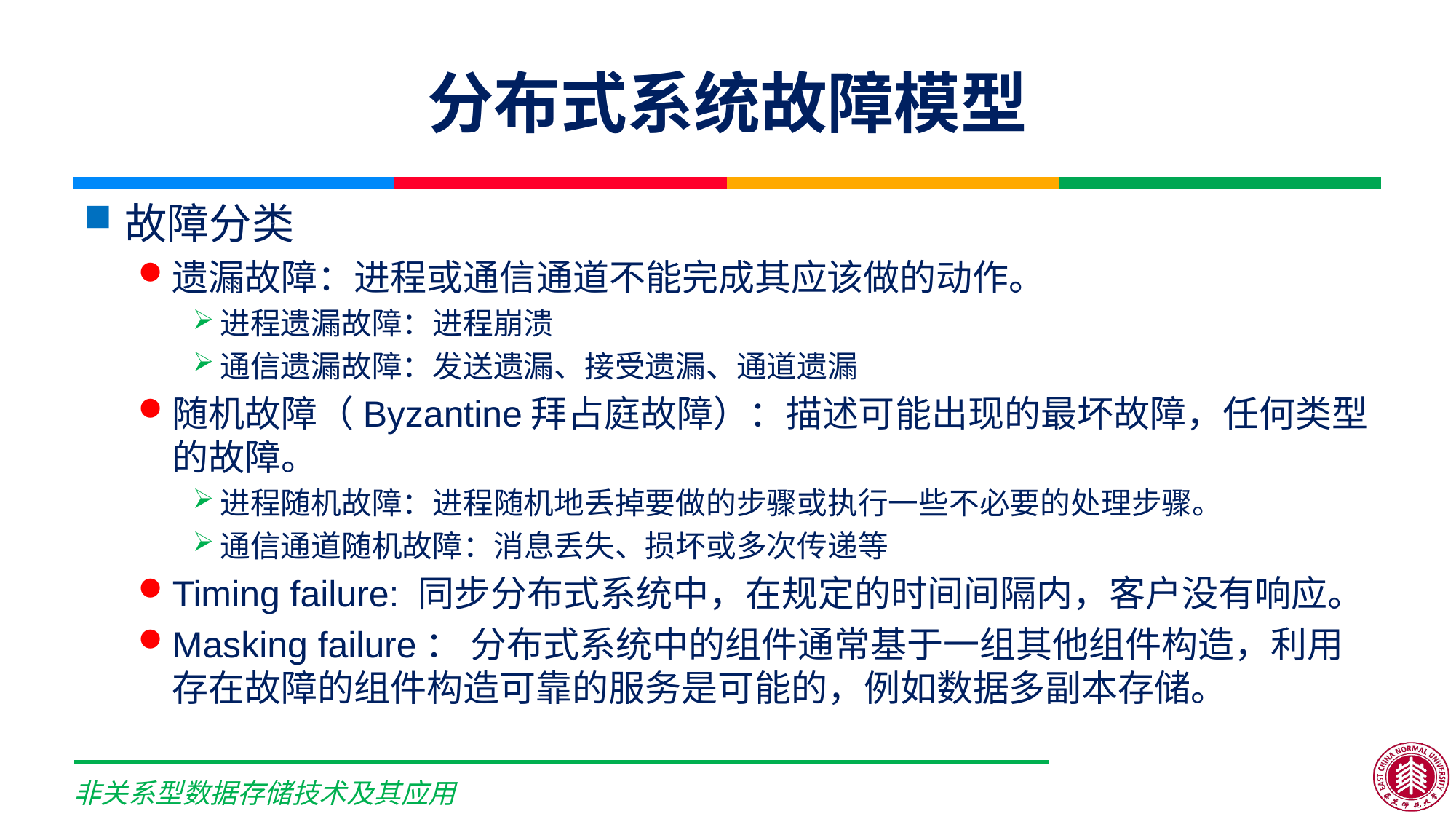

# 分布式系统故障模型
故障分类
遗漏故障：进程或通信通道不能完成其应该做的动作。
进程遗漏故障：进程崩溃
通信遗漏故障：发送遗漏、接受遗漏、通道遗漏
随机故障（Byzantine拜占庭故障）：描述可能出现的最坏故障，任何类型的故障。
进程随机故障：进程随机地丢掉要做的步骤或执行一些不必要的处理步骤。
通信通道随机故障：消息丢失、损坏或多次传递等
Timing failure: 同步分布式系统中，在规定的时间间隔内，客户没有响应。
Masking failure： 分布式系统中的组件通常基于一组其他组件构造，利用存在故障的组件构造可靠的服务是可能的，例如数据多副本存储。